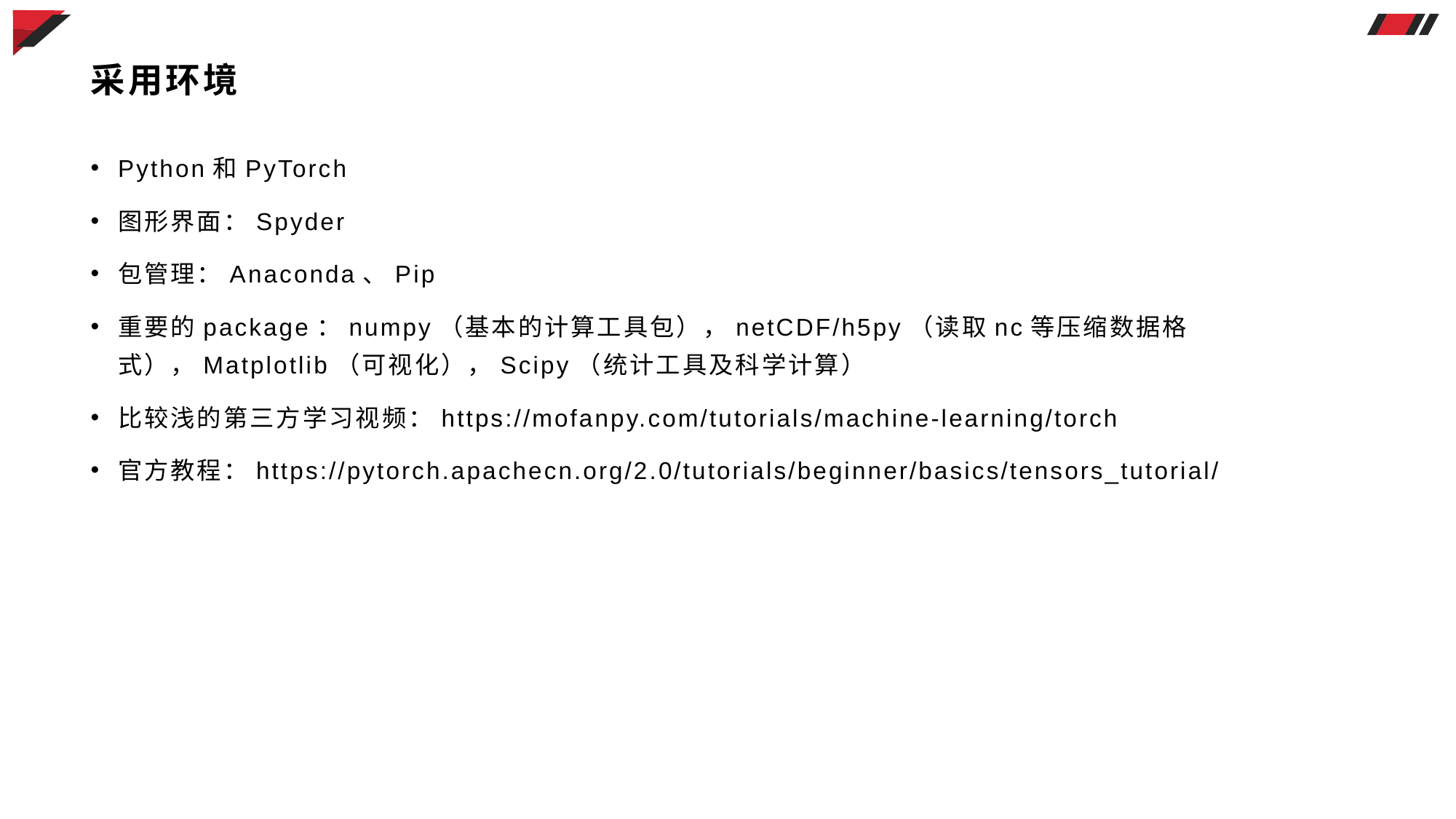

# 采用环境
Python和PyTorch
图形界面：Spyder
包管理：Anaconda、Pip
重要的package：numpy（基本的计算工具包），netCDF/h5py（读取nc等压缩数据格式），Matplotlib（可视化），Scipy（统计工具及科学计算）
比较浅的第三方学习视频：https://mofanpy.com/tutorials/machine-learning/torch
官方教程：https://pytorch.apachecn.org/2.0/tutorials/beginner/basics/tensors_tutorial/